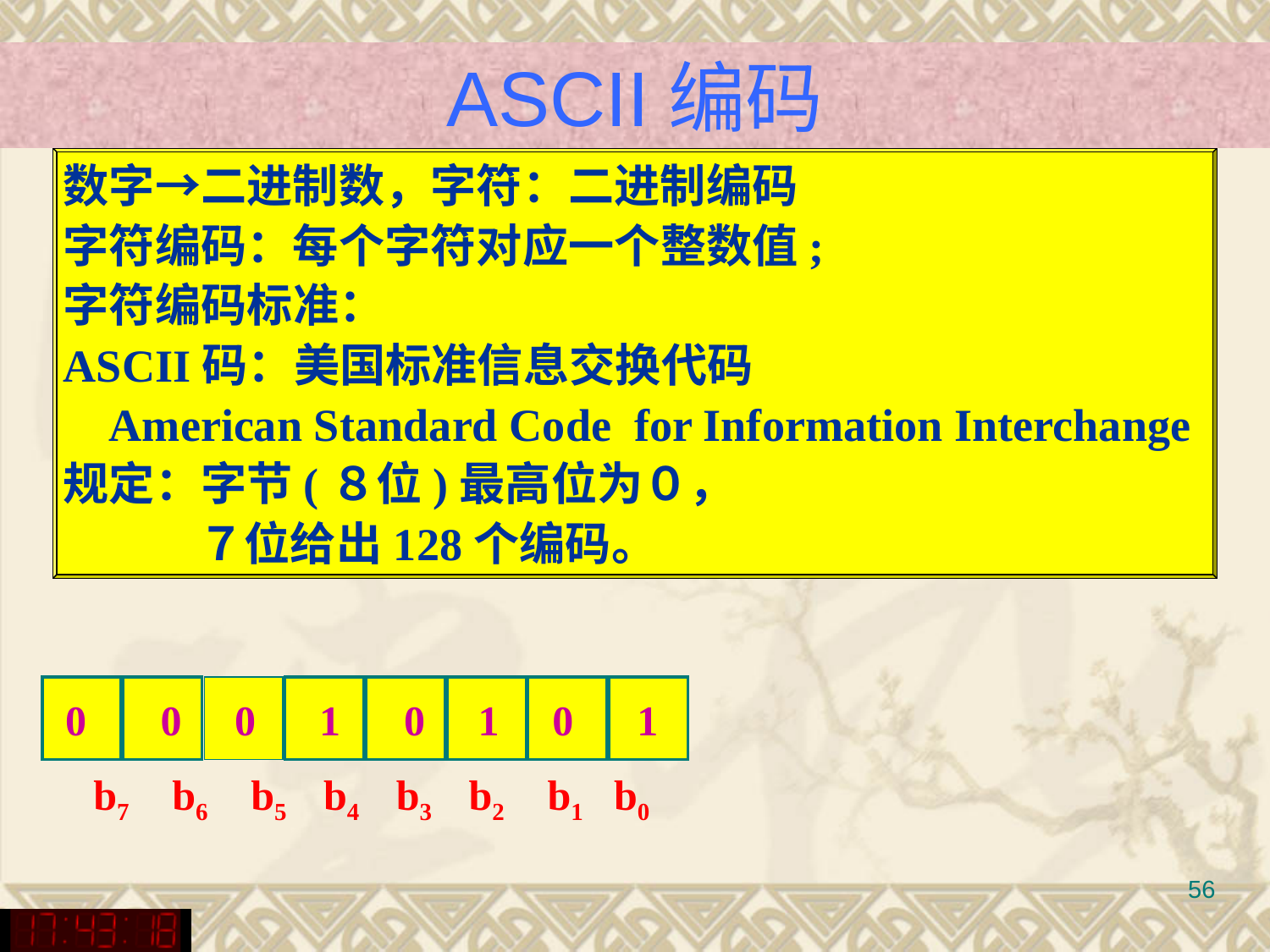

# ASCII编码
数字→二进制数，字符：二进制编码
字符编码：每个字符对应一个整数值;
字符编码标准：
ASCII码：美国标准信息交换代码
    American Standard Code  for Information Interchange
规定：字节(８位)最高位为０，
            ７位给出128个编码。

b7       b6       b5      b4      b3      b2       b1     b0
0       0     0      1      0     1     0      1
56